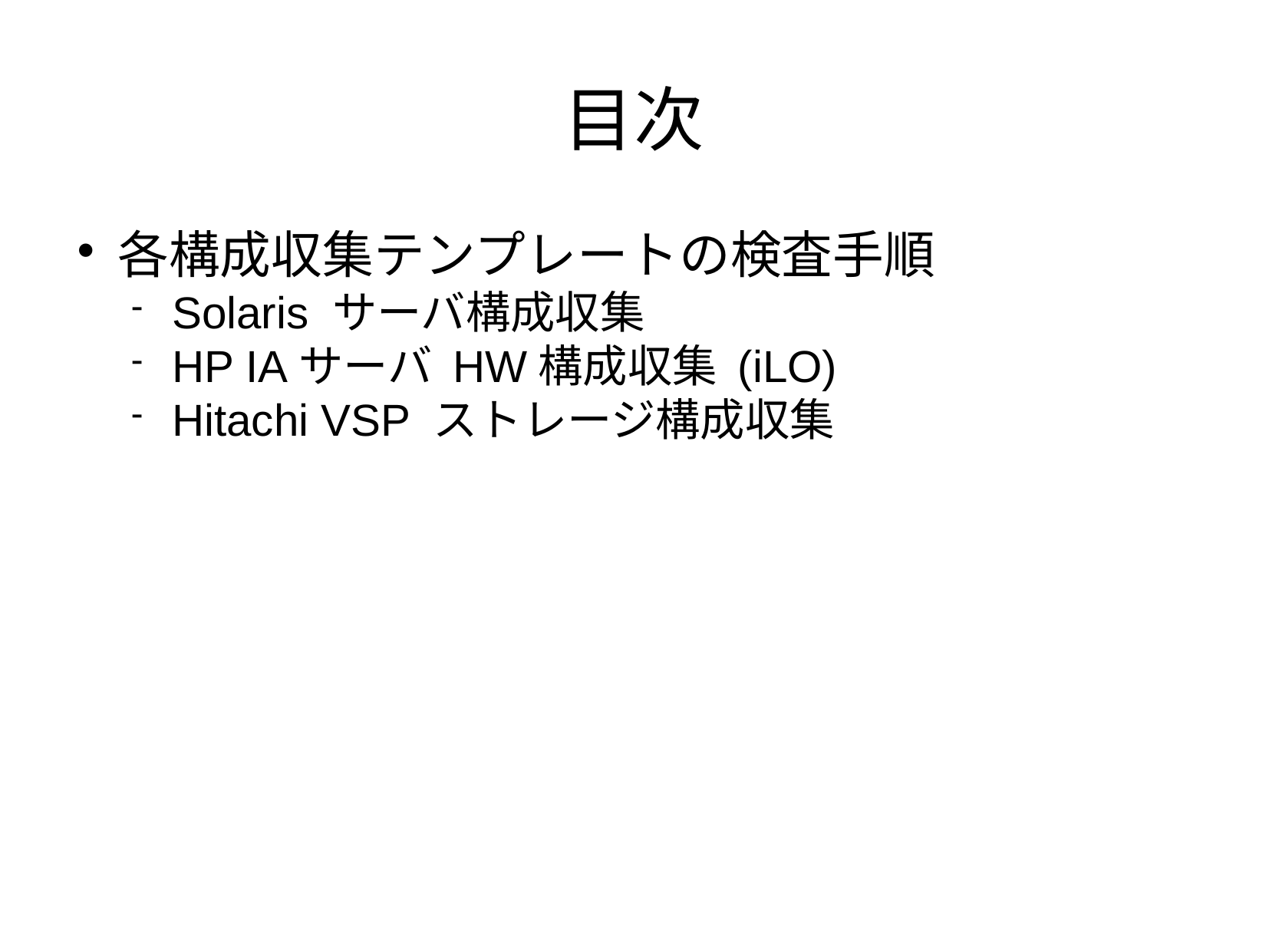

目次
各構成収集テンプレートの検査手順
Solaris サーバ構成収集
HP IAサーバ HW構成収集 (iLO)
Hitachi VSP ストレージ構成収集